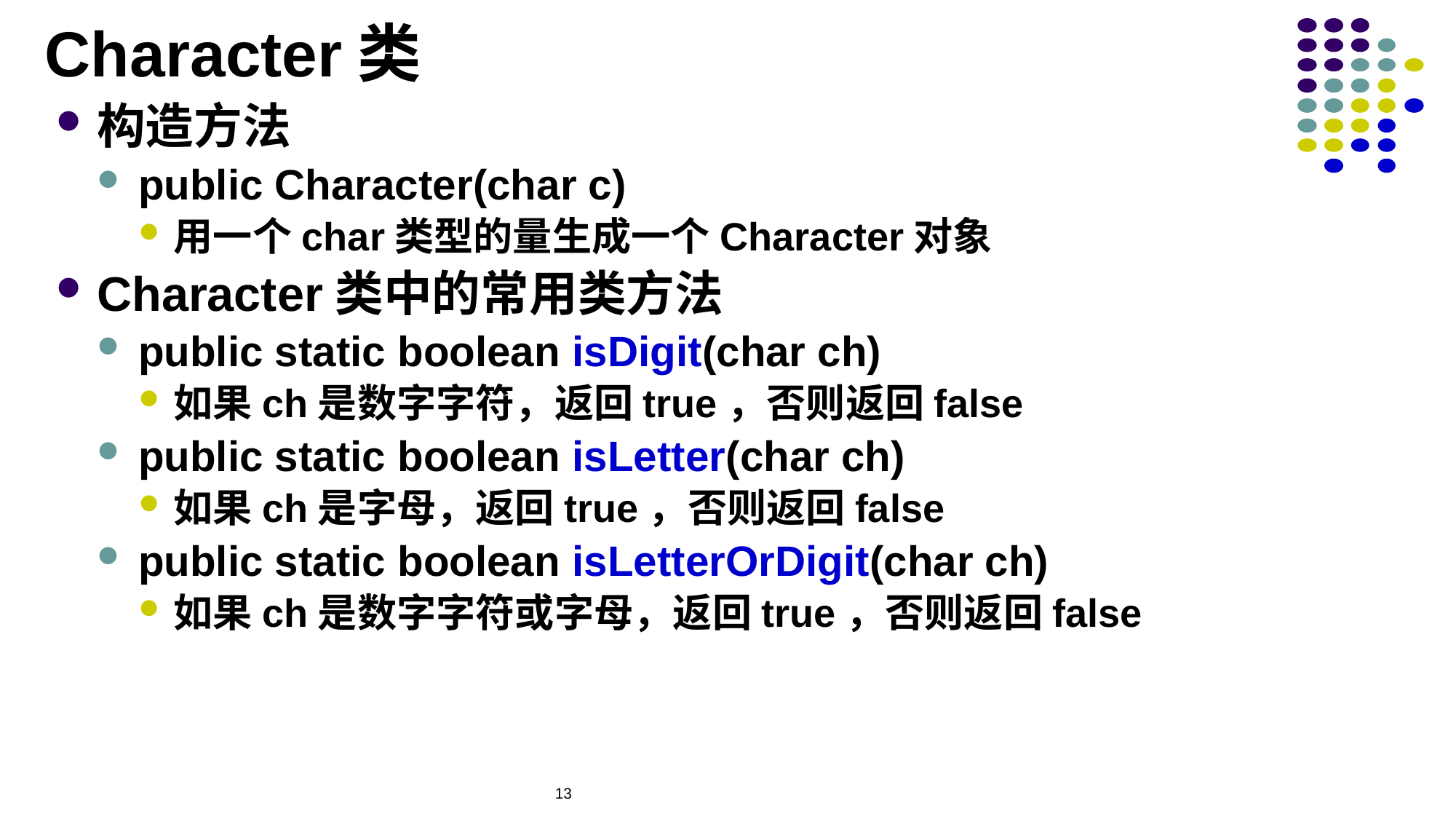

# Character类
构造方法
public Character(char c)
用一个char类型的量生成一个Character对象
Character类中的常用类方法
public static boolean isDigit(char ch)
如果ch是数字字符，返回true，否则返回false
public static boolean isLetter(char ch)
如果ch是字母，返回true，否则返回false
public static boolean isLetterOrDigit(char ch)
如果ch是数字字符或字母，返回true，否则返回false
13